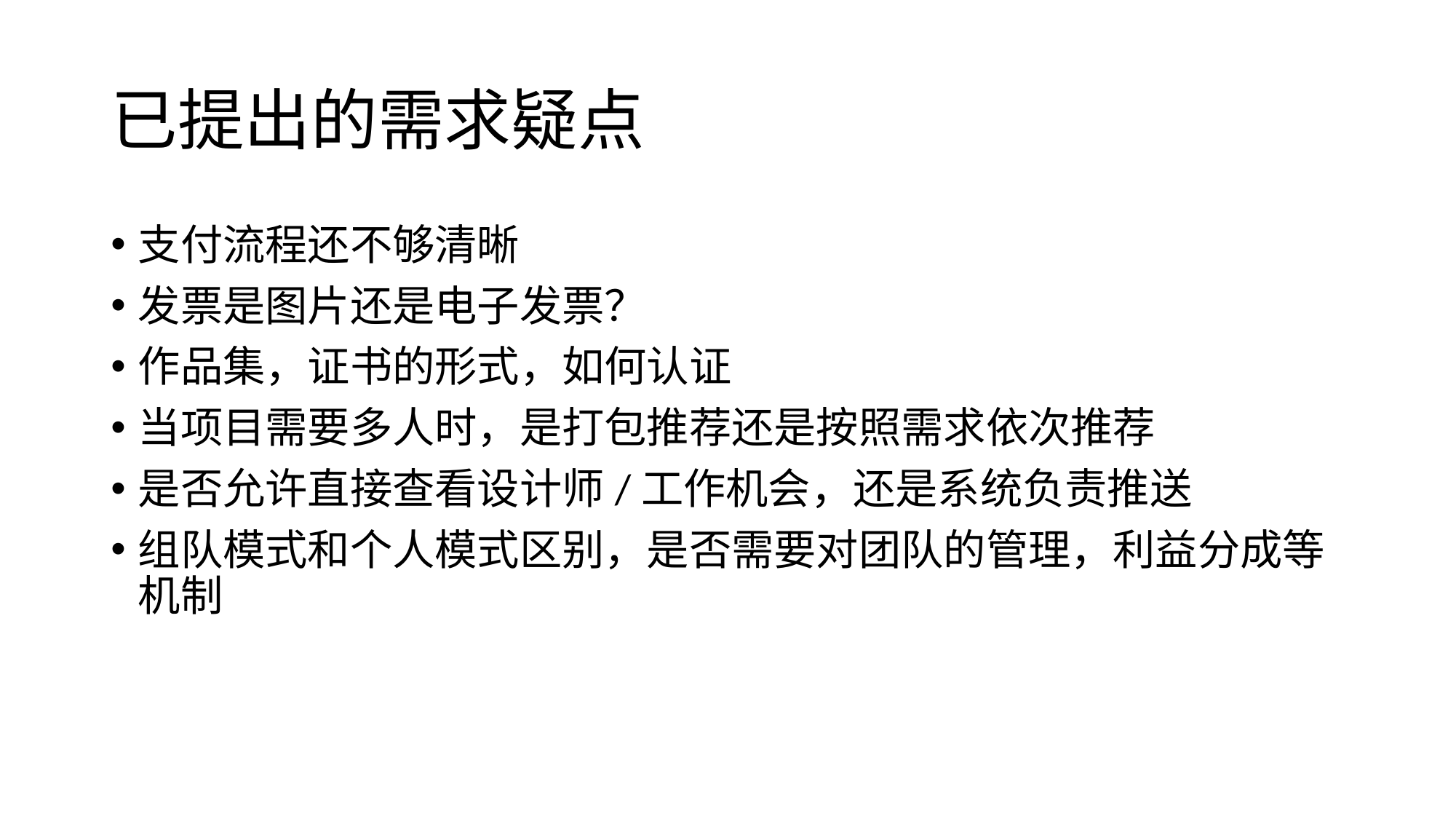

# 已提出的需求疑点
支付流程还不够清晰
发票是图片还是电子发票？
作品集，证书的形式，如何认证
当项目需要多人时，是打包推荐还是按照需求依次推荐
是否允许直接查看设计师/工作机会，还是系统负责推送
组队模式和个人模式区别，是否需要对团队的管理，利益分成等机制